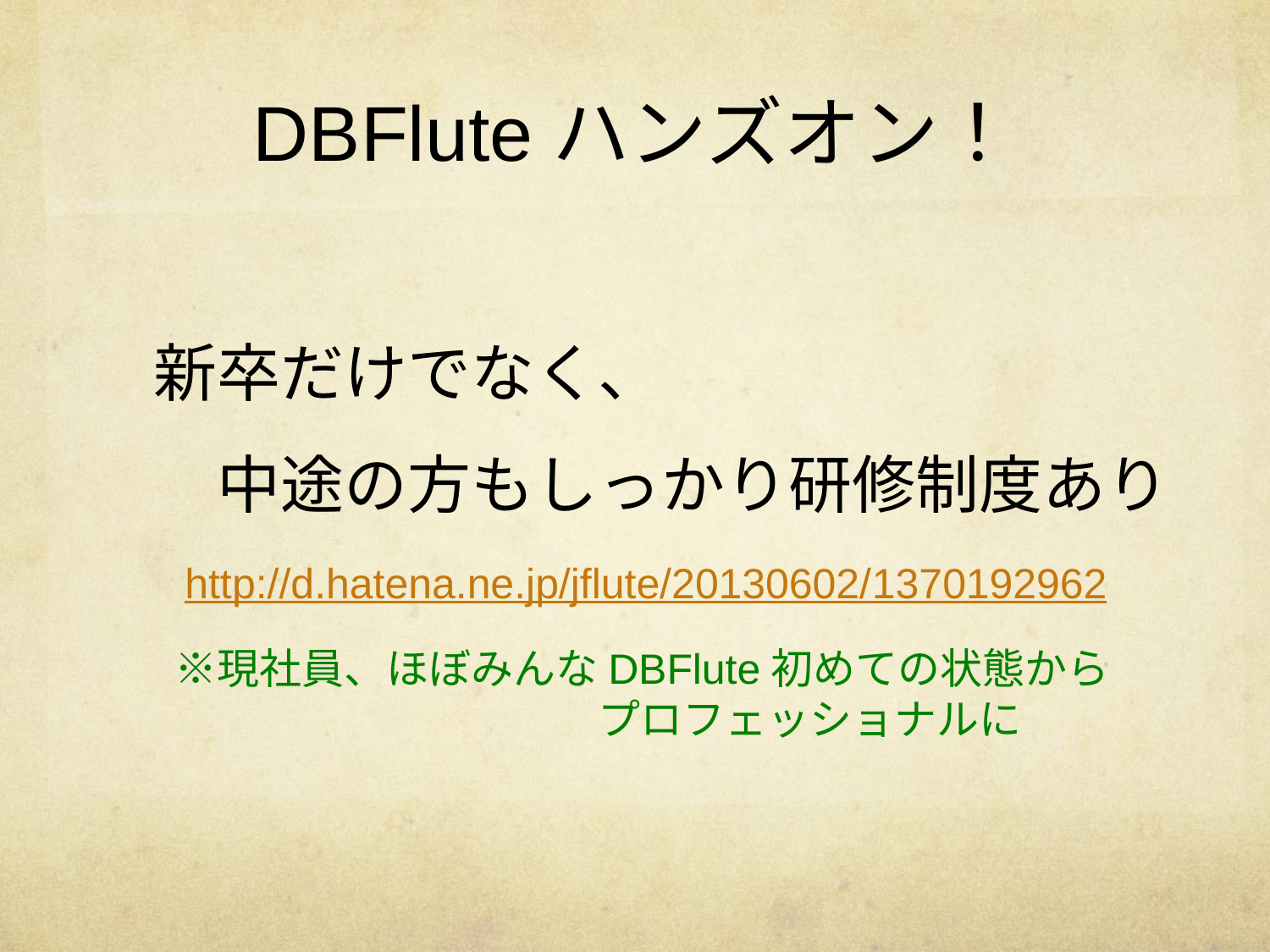

# DBFluteハンズオン！

　新卒だけでなく、
　　中途の方もしっかり研修制度あり
　　http://d.hatena.ne.jp/jflute/20130602/1370192962
　　※現社員、ほぼみんなDBFlute初めての状態から				プロフェッショナルに